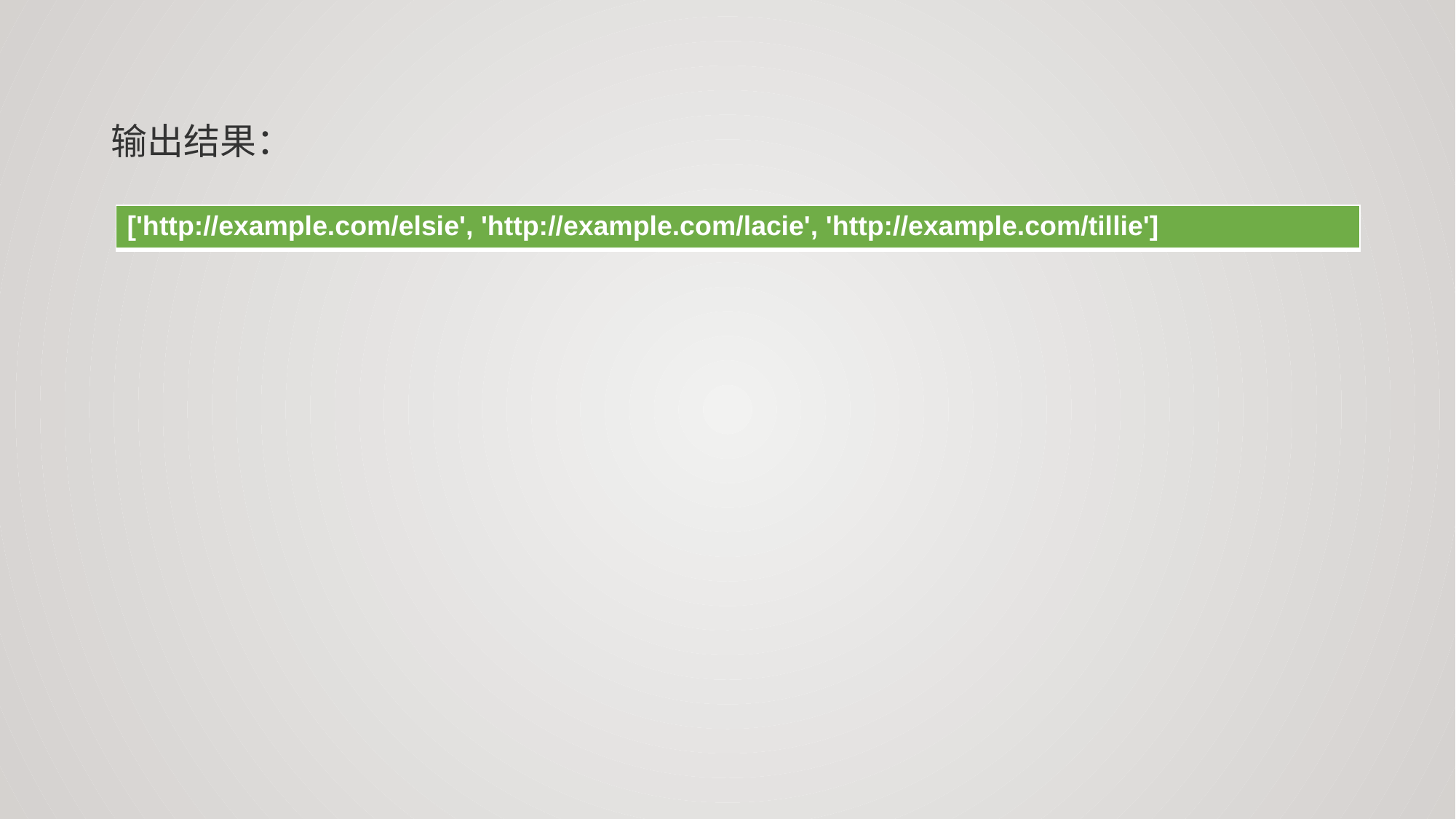

输出结果：
| ['http://example.com/elsie', 'http://example.com/lacie', 'http://example.com/tillie'] |
| --- |